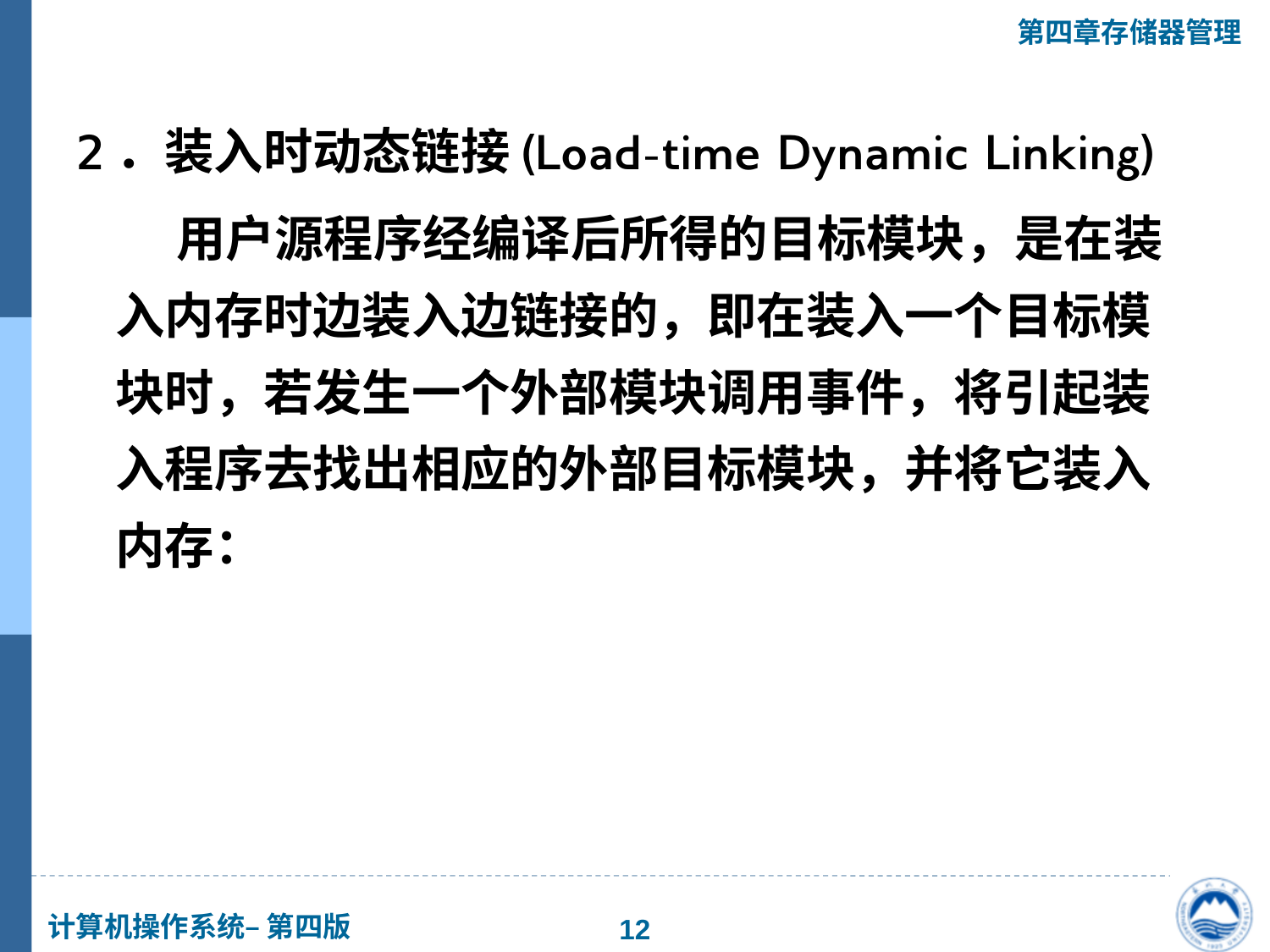

2．装入时动态链接(Load-time Dynamic Linking)
　　用户源程序经编译后所得的目标模块，是在装入内存时边装入边链接的，即在装入一个目标模块时，若发生一个外部模块调用事件，将引起装入程序去找出相应的外部目标模块，并将它装入内存：